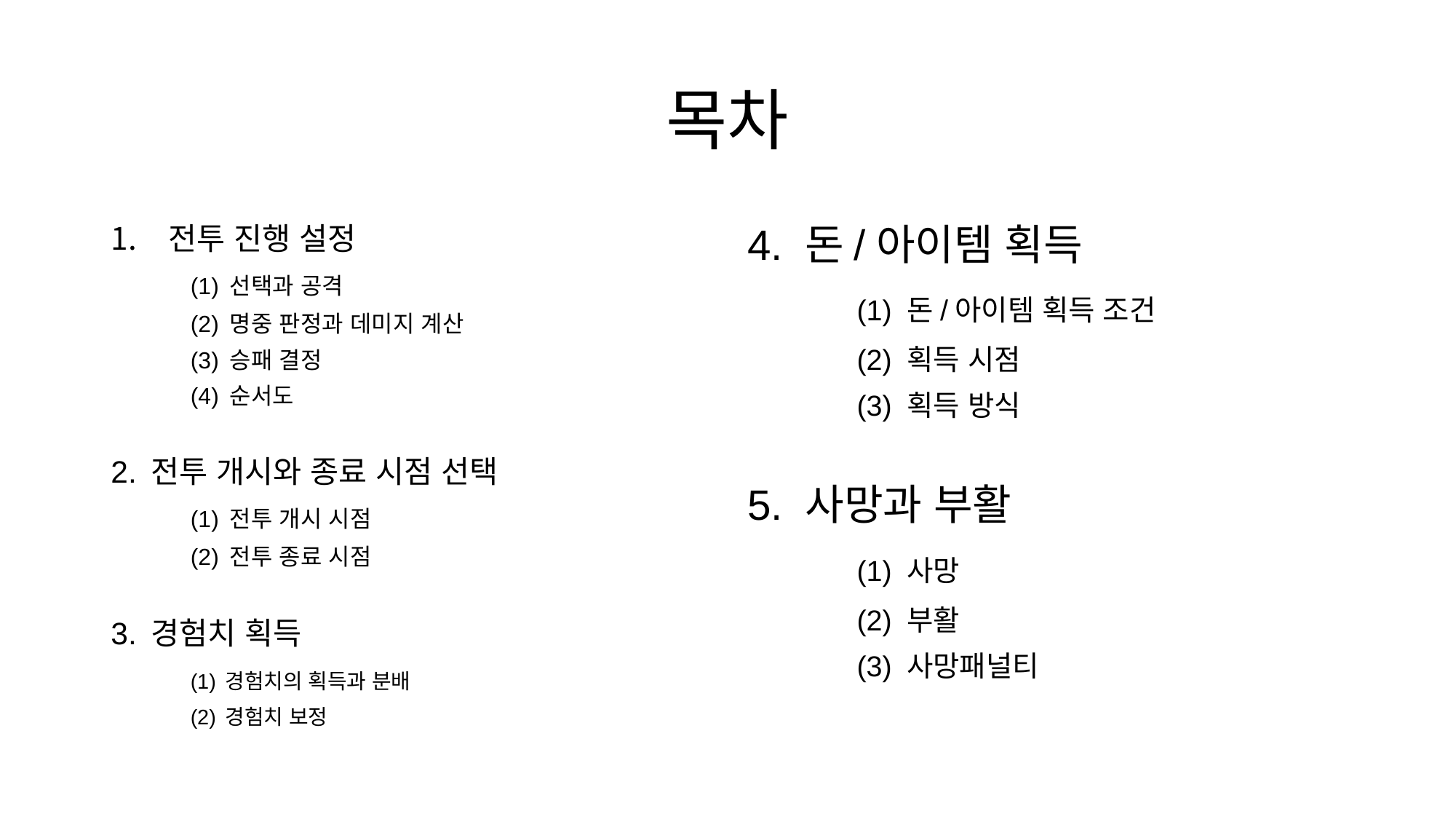

# 목차
전투 진행 설정
	(1) 선택과 공격
	(2) 명중 판정과 데미지 계산
	(3) 승패 결정
	(4) 순서도

2. 전투 개시와 종료 시점 선택
	(1) 전투 개시 시점
	(2) 전투 종료 시점

3. 경험치 획득
	(1) 경험치의 획득과 분배
	(2) 경험치 보정
4. 돈/아이템 획득
	(1) 돈/아이템 획득 조건
	(2) 획득 시점
	(3) 획득 방식

5. 사망과 부활
	(1) 사망
	(2) 부활
	(3) 사망패널티